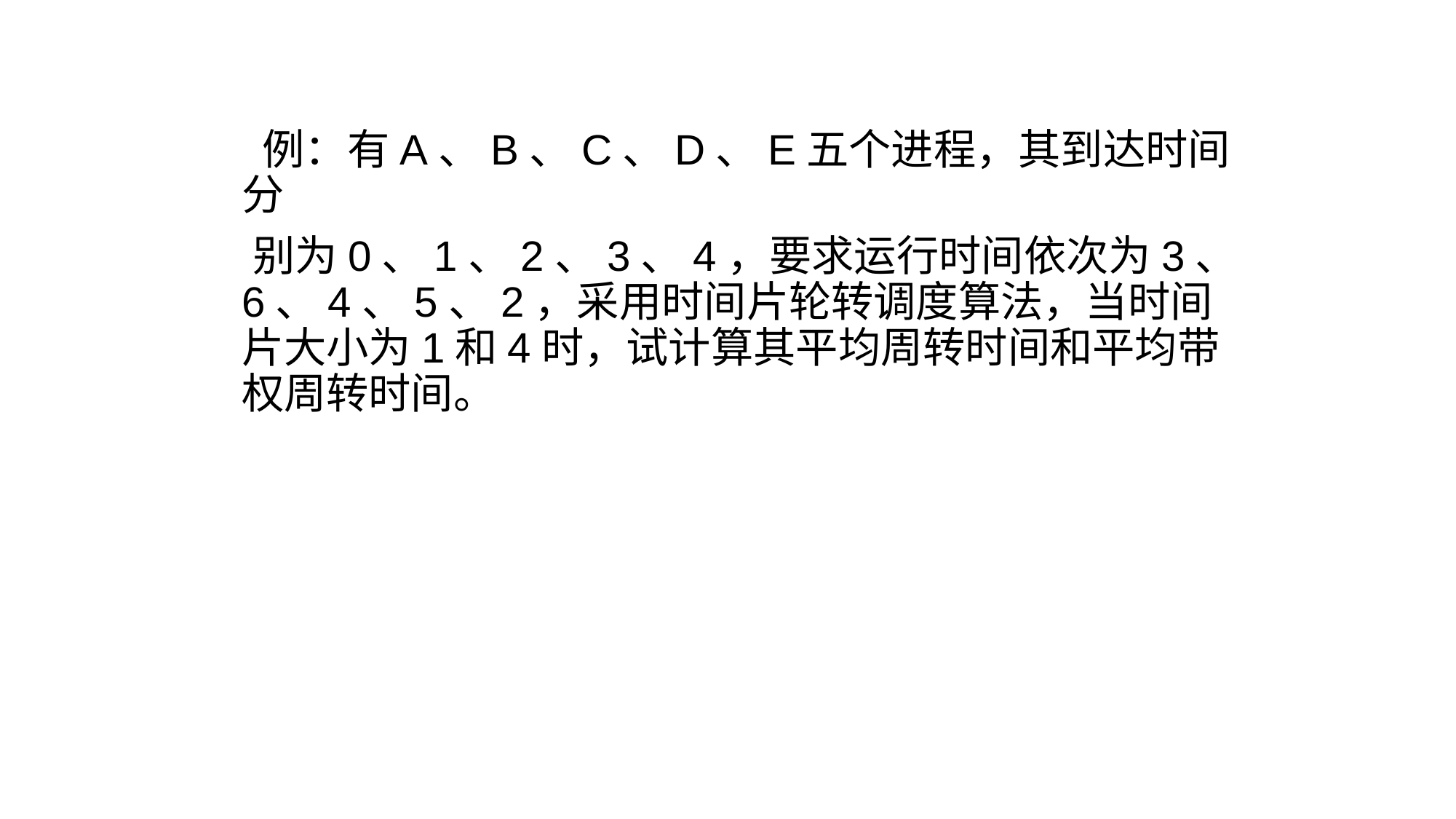

例：有A、B、C、D、E五个进程，其到达时间分
   别为0、1、2、3、4，要求运行时间依次为3、6、4、5、2，采用时间片轮转调度算法，当时间片大小为1和4时，试计算其平均周转时间和平均带权周转时间。